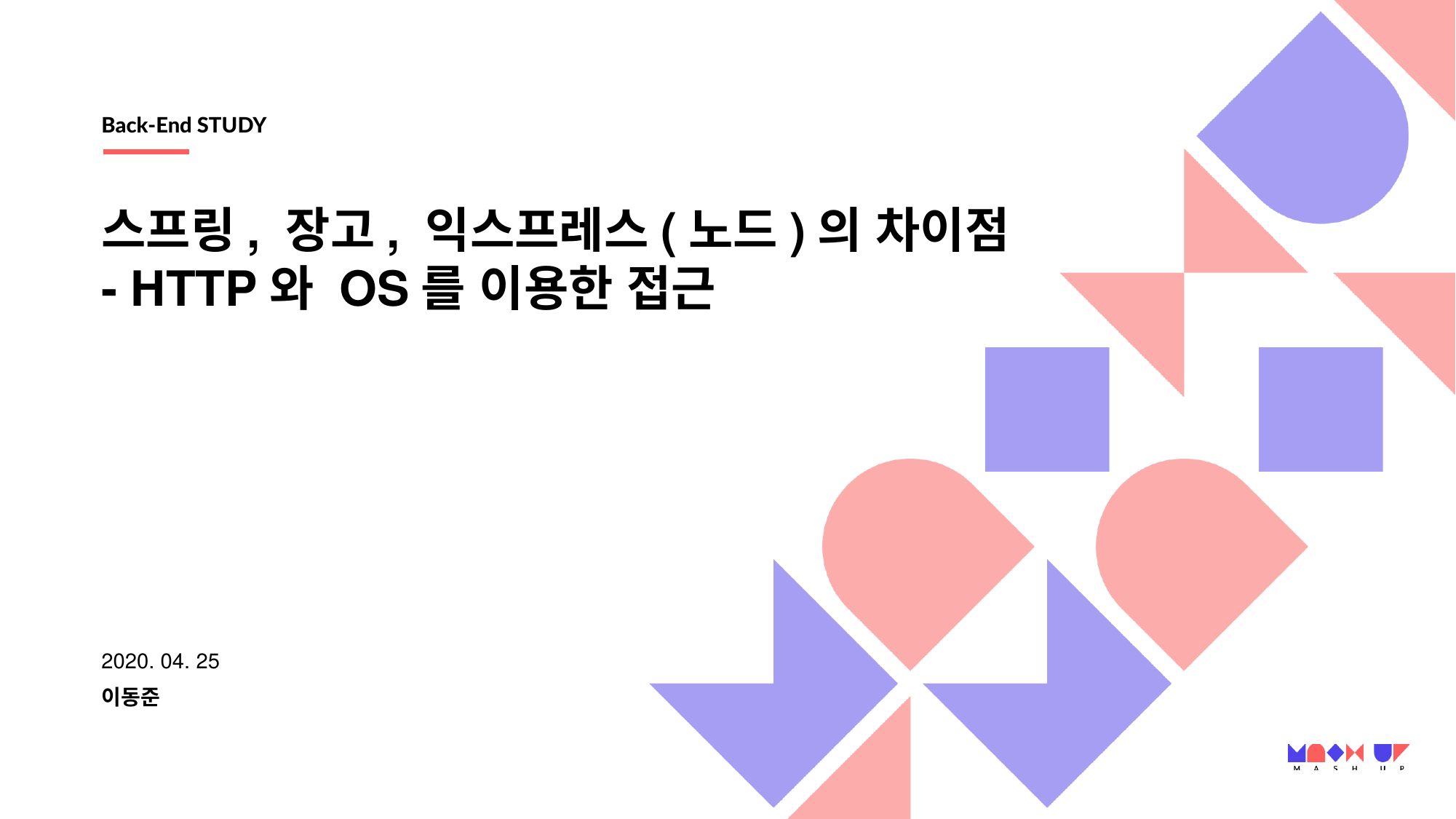

Back-End STUDY
# 스프링, 장고, 익스프레스(노드)의 차이점
- HTTP와 OS를 이용한 접근
2020. 04. 25
이동준